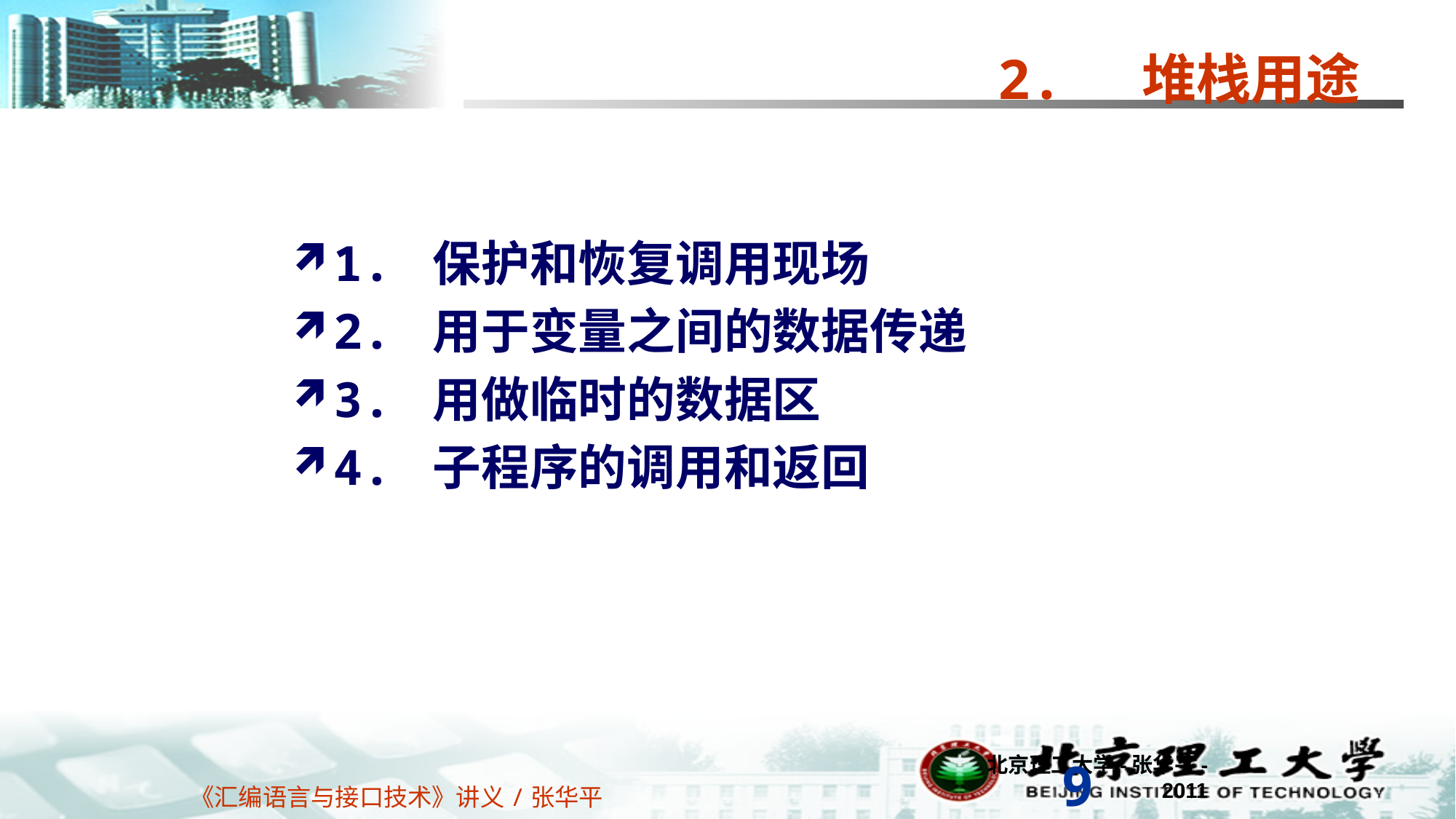

2.  堆栈用途
1. 保护和恢复调用现场
2. 用于变量之间的数据传递
3. 用做临时的数据区
4. 子程序的调用和返回

北京理工大学-张华平-2011
9